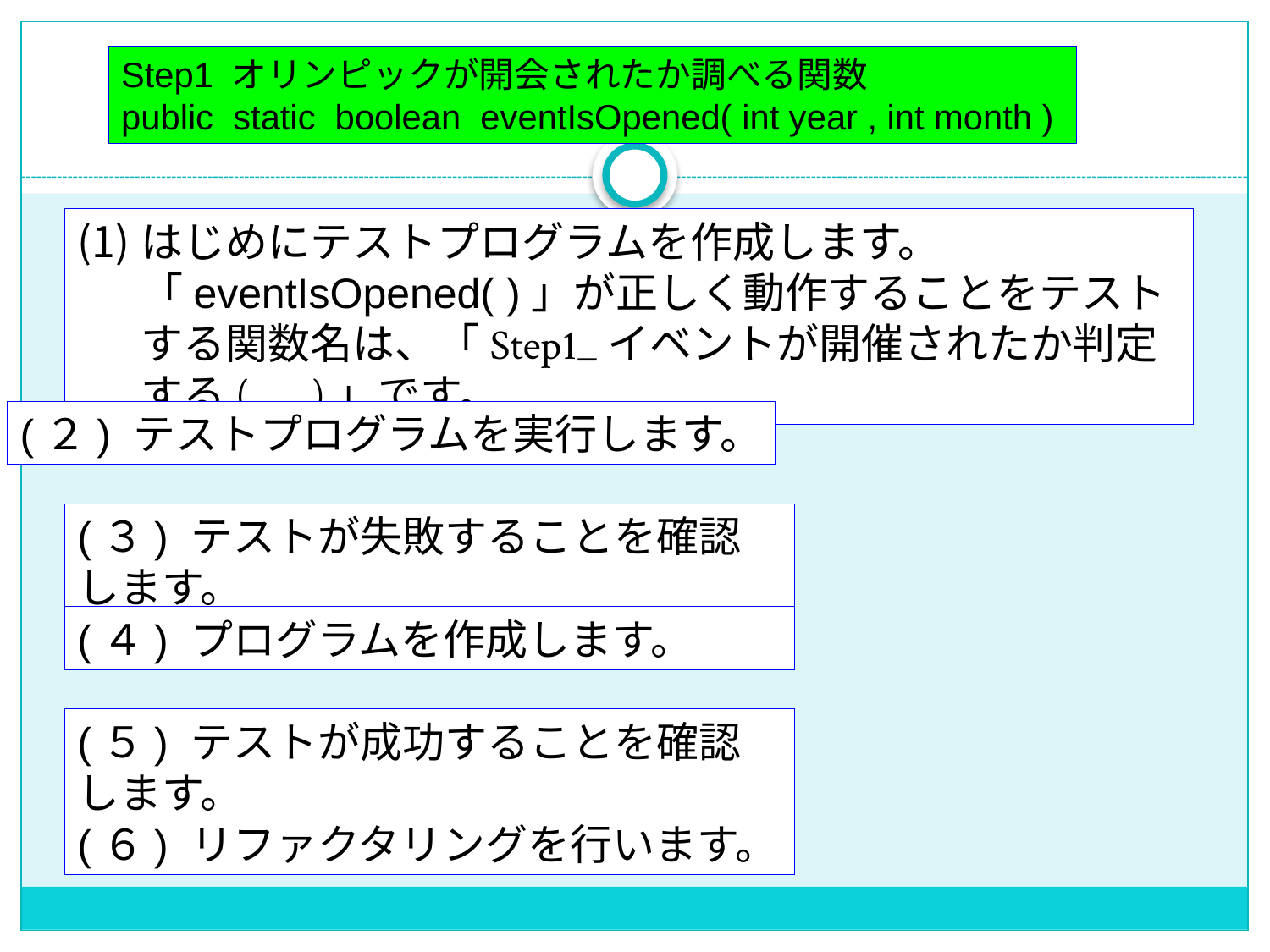

Step1 オリンピックが開会されたか調べる関数
public  static  boolean  eventIsOpened( int year , int month )
はじめにテストプログラムを作成します。
「eventIsOpened( )」が正しく動作することをテストする関数名は、「Step1_イベントが開催されたか判定する(　)」です。
(２) テストプログラムを実行します。
(３) テストが失敗することを確認します。
(４) プログラムを作成します。
(５) テストが成功することを確認します。
(６) リファクタリングを行います。